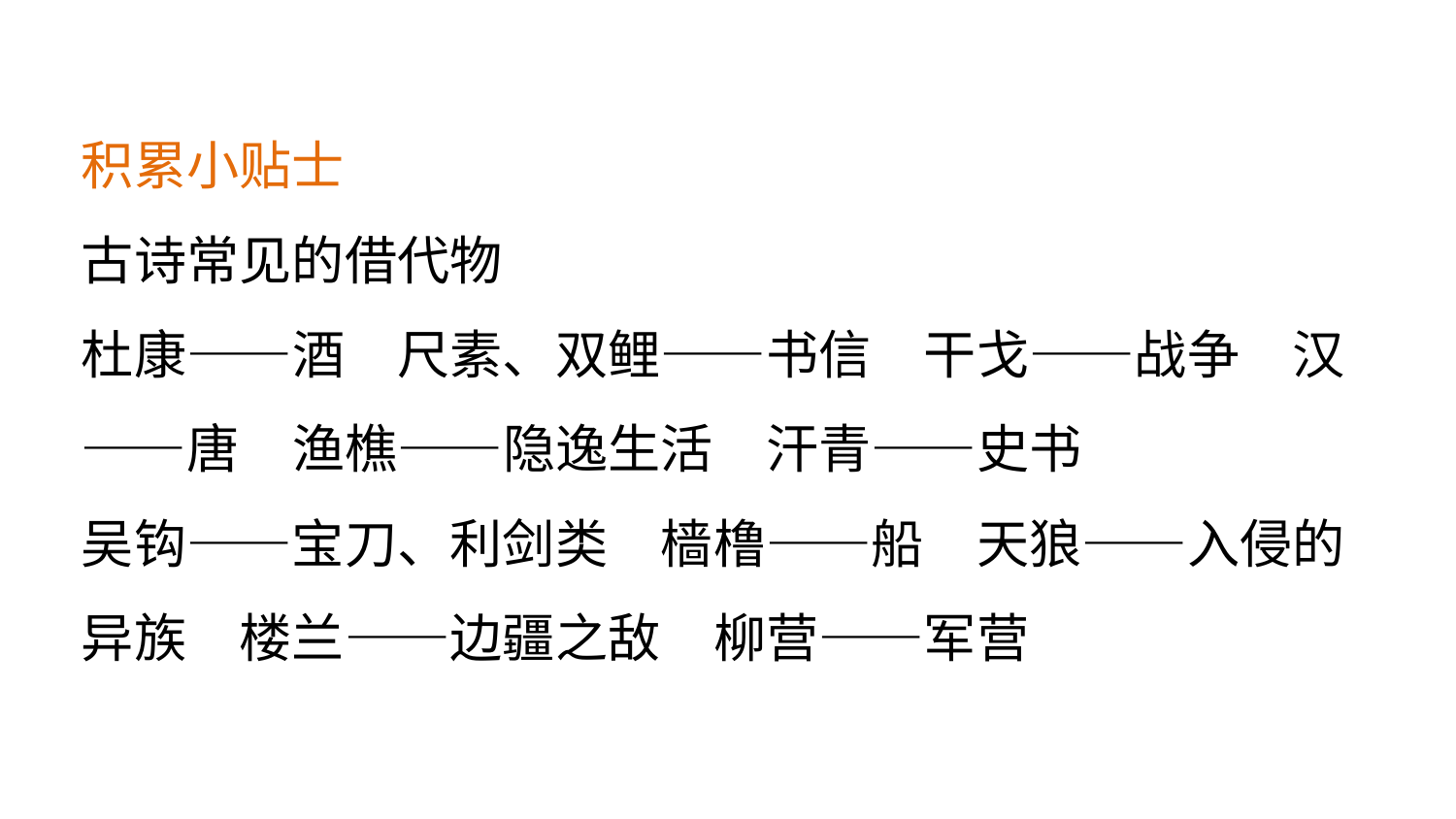

积累小贴士
古诗常见的借代物
杜康——酒　尺素、双鲤——书信　干戈——战争　汉——唐　渔樵——隐逸生活　汗青——史书
吴钩——宝刀、利剑类　樯橹——船　天狼——入侵的异族　楼兰——边疆之敌　柳营——军营